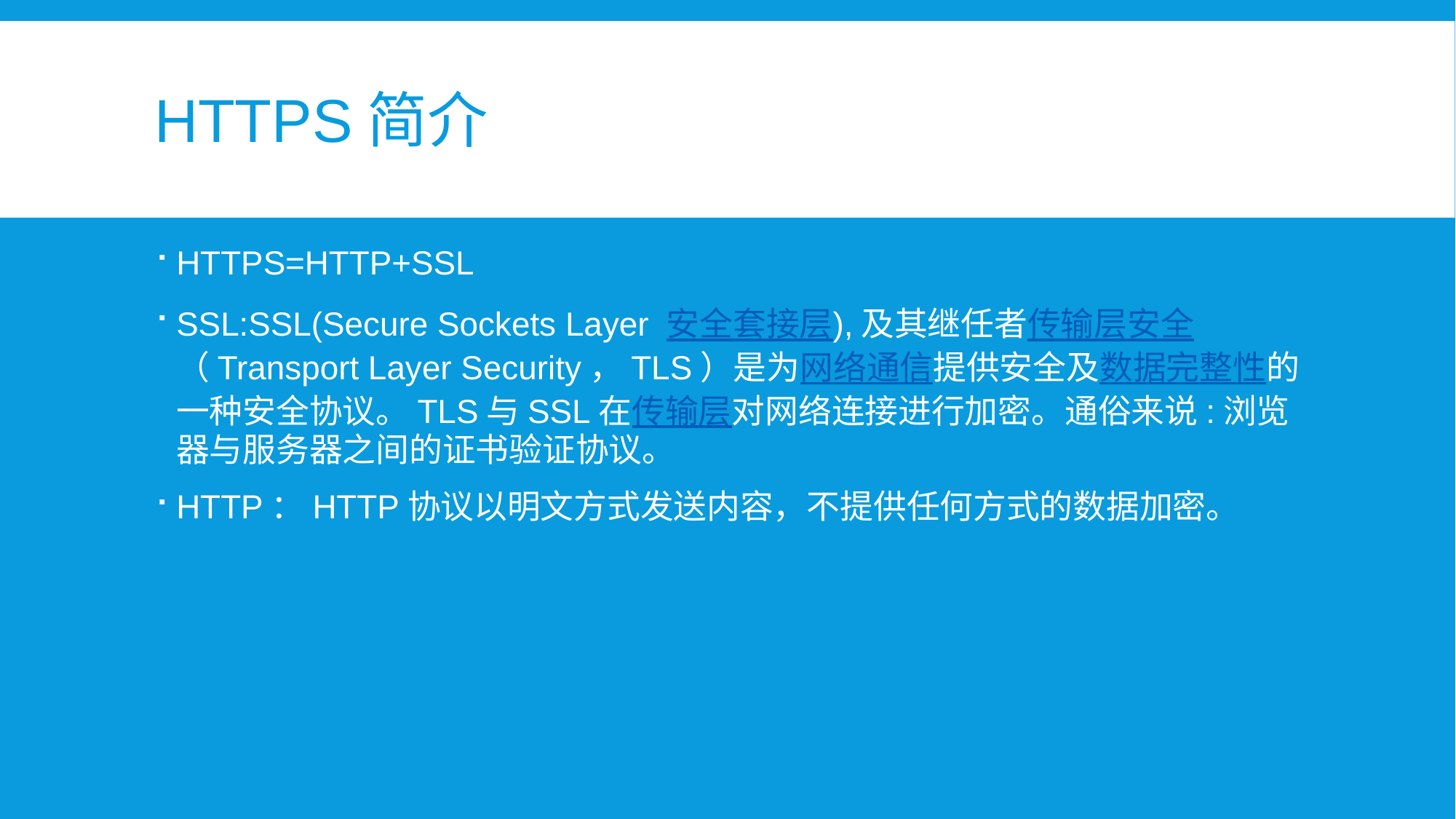

# HTTPS简介
HTTPS=HTTP+SSL
SSL:SSL(Secure Sockets Layer 安全套接层),及其继任者传输层安全（Transport Layer Security，TLS）是为网络通信提供安全及数据完整性的一种安全协议。TLS与SSL在传输层对网络连接进行加密。通俗来说:浏览器与服务器之间的证书验证协议。
HTTP：HTTP协议以明文方式发送内容，不提供任何方式的数据加密。